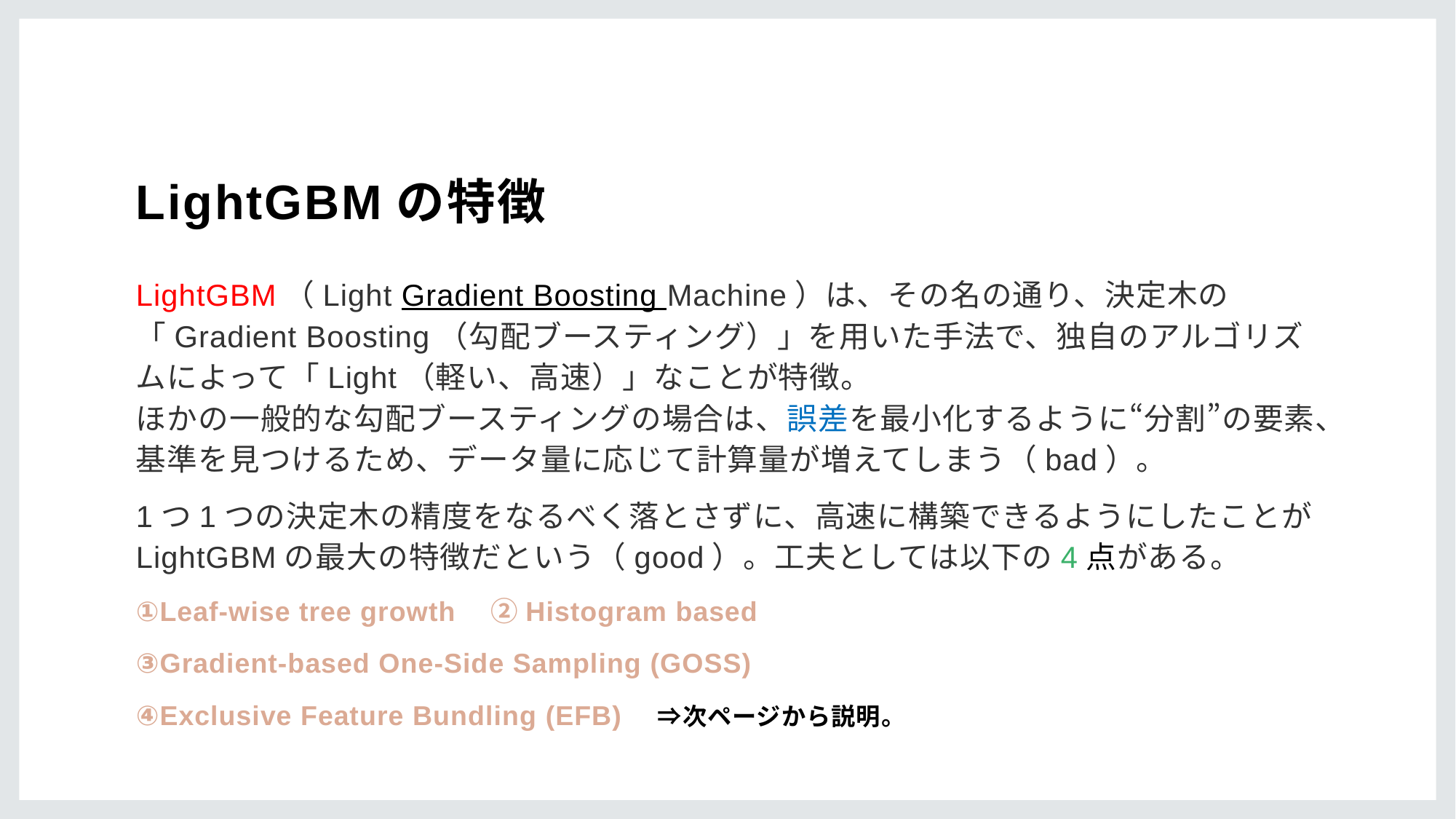

# LightGBMの特徴
LightGBM（Light Gradient Boosting Machine）は、その名の通り、決定木の「Gradient Boosting（勾配ブースティング）」を用いた手法で、独自のアルゴリズムによって「Light（軽い、高速）」なことが特徴。
ほかの一般的な勾配ブースティングの場合は、誤差を最小化するように“分割”の要素、基準を見つけるため、データ量に応じて計算量が増えてしまう（bad）。
1つ1つの決定木の精度をなるべく落とさずに、高速に構築できるようにしたことがLightGBMの最大の特徴だという（good）。工夫としては以下の4点がある。
①Leaf-wise tree growth　②Histogram based
③Gradient-based One-Side Sampling (GOSS)
④Exclusive Feature Bundling (EFB)　⇒次ページから説明。